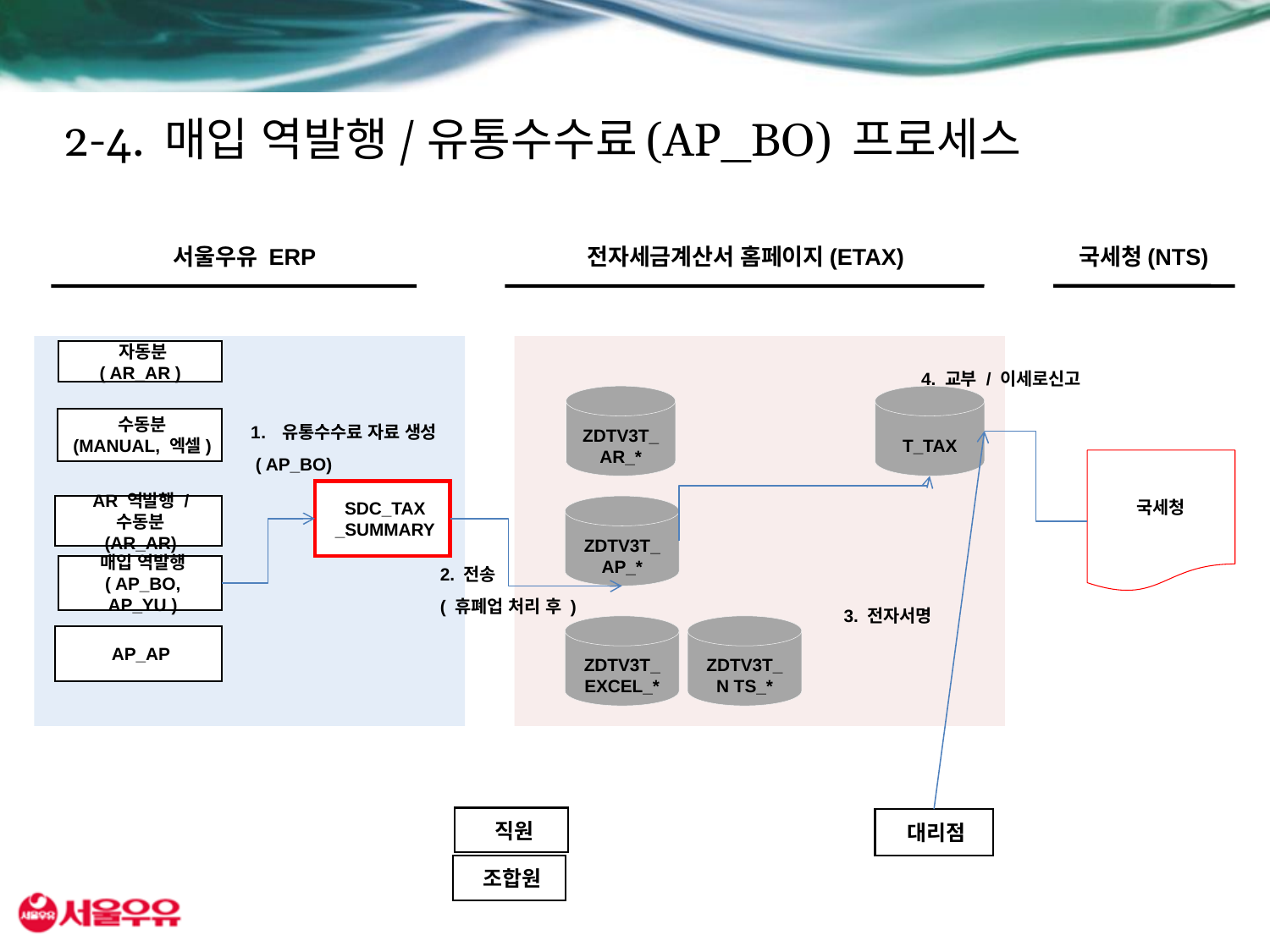

# 2-4. 매입 역발행/유통수수료(AP_BO) 프로세스
국세청(NTS)

서울우유 ERP

전자세금계산서 홈페이지(ETAX)

자동분
( AR_AR )
4. 교부 / 이세로신고
ZDTV3T_
AR_*
T_TAX
수동분
(MANUAL, 엑셀)
유통수수료 자료 생성
 ( AP_BO)
국세청
SDC_TAX
_SUMMARY
ZDTV3T_
AP_*
AR 역발행 / 수동분
(AR_AR)
매입 역발행
( AP_BO, AP_YU )
2. 전송
( 휴폐업 처리 후 )
3. 전자서명
ZDTV3T_
EXCEL_*
ZDTV3T_
N TS_*
AP_AP
직원
대리점
조합원